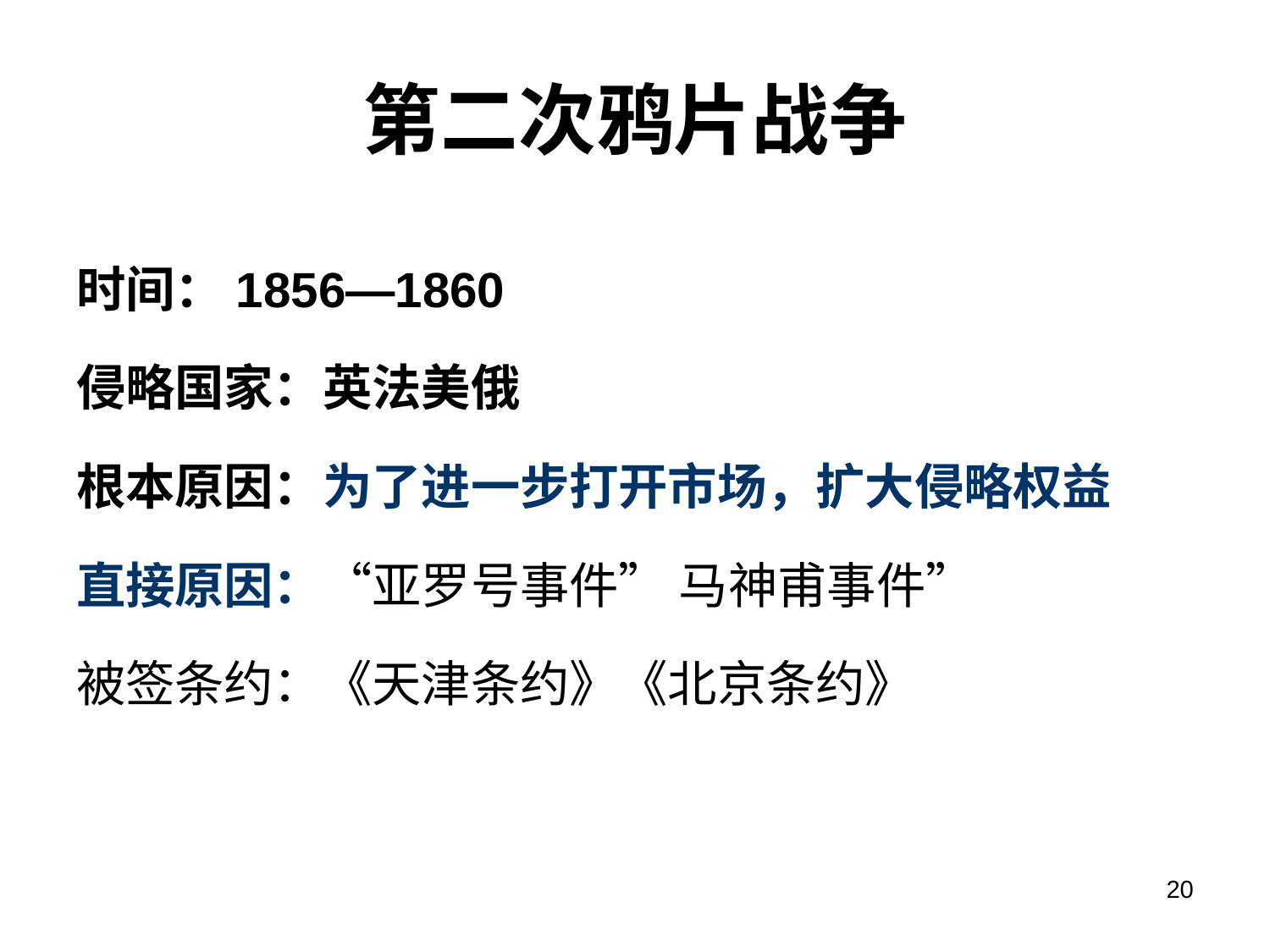

# 第二次鸦片战争
时间：1856—1860
侵略国家：英法美俄
根本原因：为了进一步打开市场，扩大侵略权益
直接原因：“亚罗号事件” 马神甫事件”
被签条约：《天津条约》《北京条约》

20